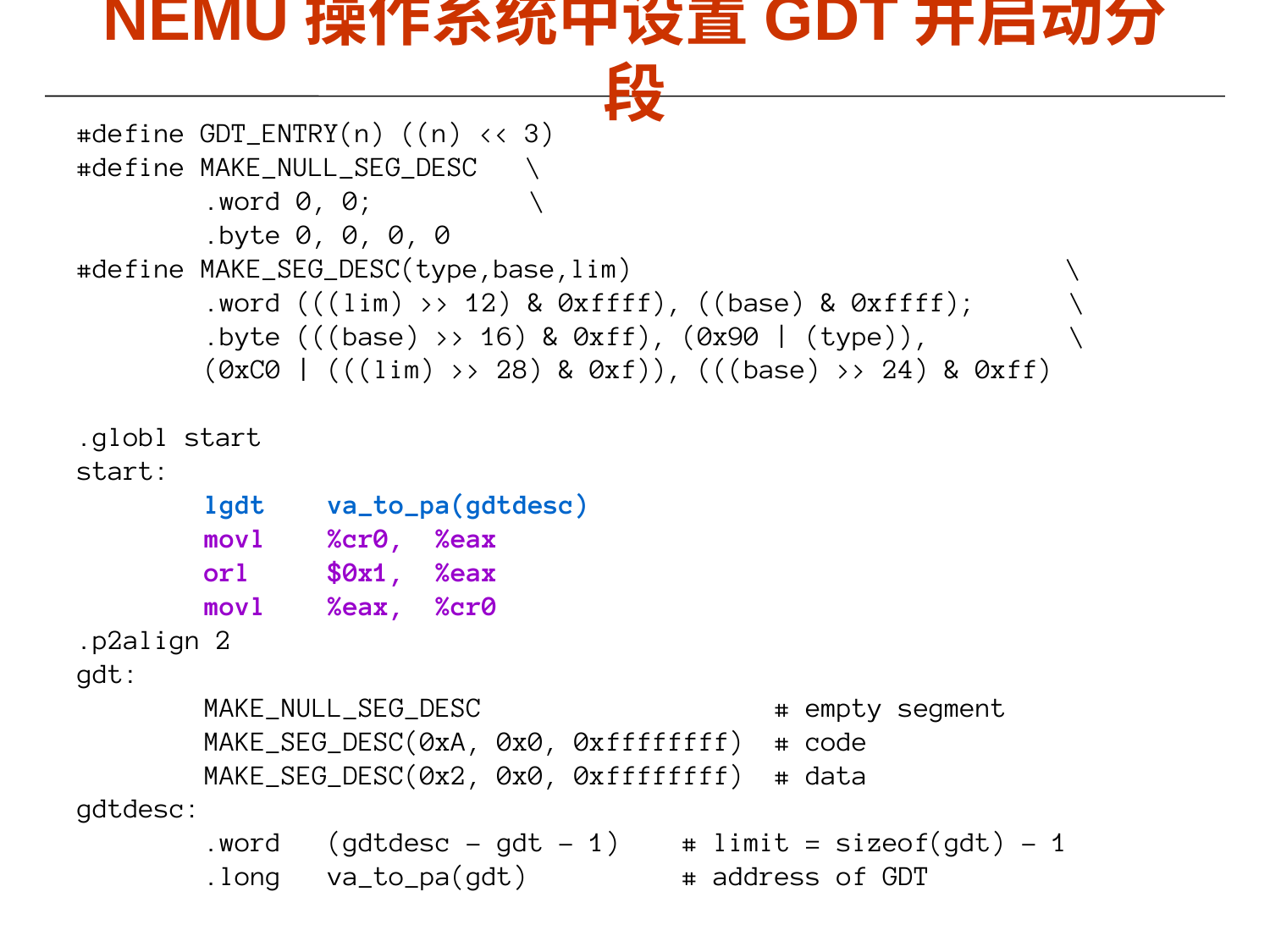

# NEMU操作系统中设置GDT并启动分段
#define GDT_ENTRY(n) ((n) << 3)
#define MAKE_NULL_SEG_DESC   \
	.word 0, 0;          \
	.byte 0, 0, 0, 0
#define MAKE_SEG_DESC(type,base,lim)                            \
	.word (((lim) >> 12) & 0xffff), ((base) & 0xffff);      \
	.byte (((base) >> 16) & 0xff), (0x90 | (type)),         \
	(0xC0 | (((lim) >> 28) & 0xf)), (((base) >> 24) & 0xff)

.globl start
start:
	lgdt    va_to_pa(gdtdesc)
	movl    %cr0,  %eax
	orl     $0x1,  %eax
	movl    %eax,  %cr0
.p2align 2
gdt:
	MAKE_NULL_SEG_DESC                   # empty segment
	MAKE_SEG_DESC(0xA, 0x0, 0xffffffff)  # code
	MAKE_SEG_DESC(0x2, 0x0, 0xffffffff)  # data
gdtdesc:
	.word   (gdtdesc - gdt - 1)    # limit = sizeof(gdt) - 1
	.long   va_to_pa(gdt)          # address of GDT